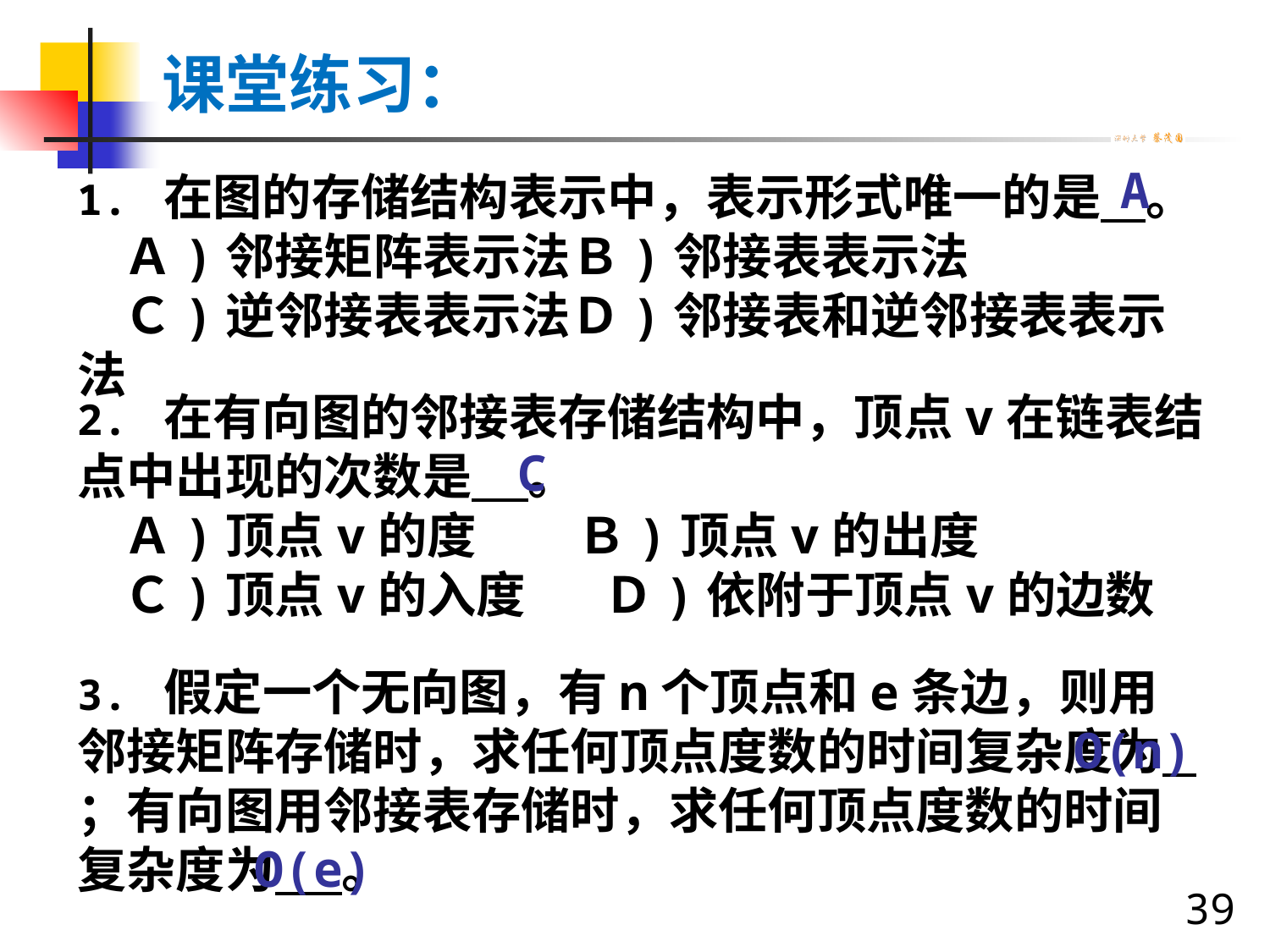

课堂练习：
A
1. 在图的存储结构表示中，表示形式唯一的是    。
   Ａ)邻接矩阵表示法Ｂ)邻接表表示法
   Ｃ)逆邻接表表示法Ｄ)邻接表和逆邻接表表示法
2. 在有向图的邻接表存储结构中，顶点v在链表结点中出现的次数是     。
   Ａ)顶点v的度         Ｂ)顶点v的出度
   Ｃ)顶点v的入度       Ｄ)依附于顶点v的边数
C
3. 假定一个无向图，有n个顶点和e条边，则用邻接矩阵存储时，求任何顶点度数的时间复杂度为    ；有向图用邻接表存储时，求任何顶点度数的时间复杂度为      。
O(n)
O(e)
39